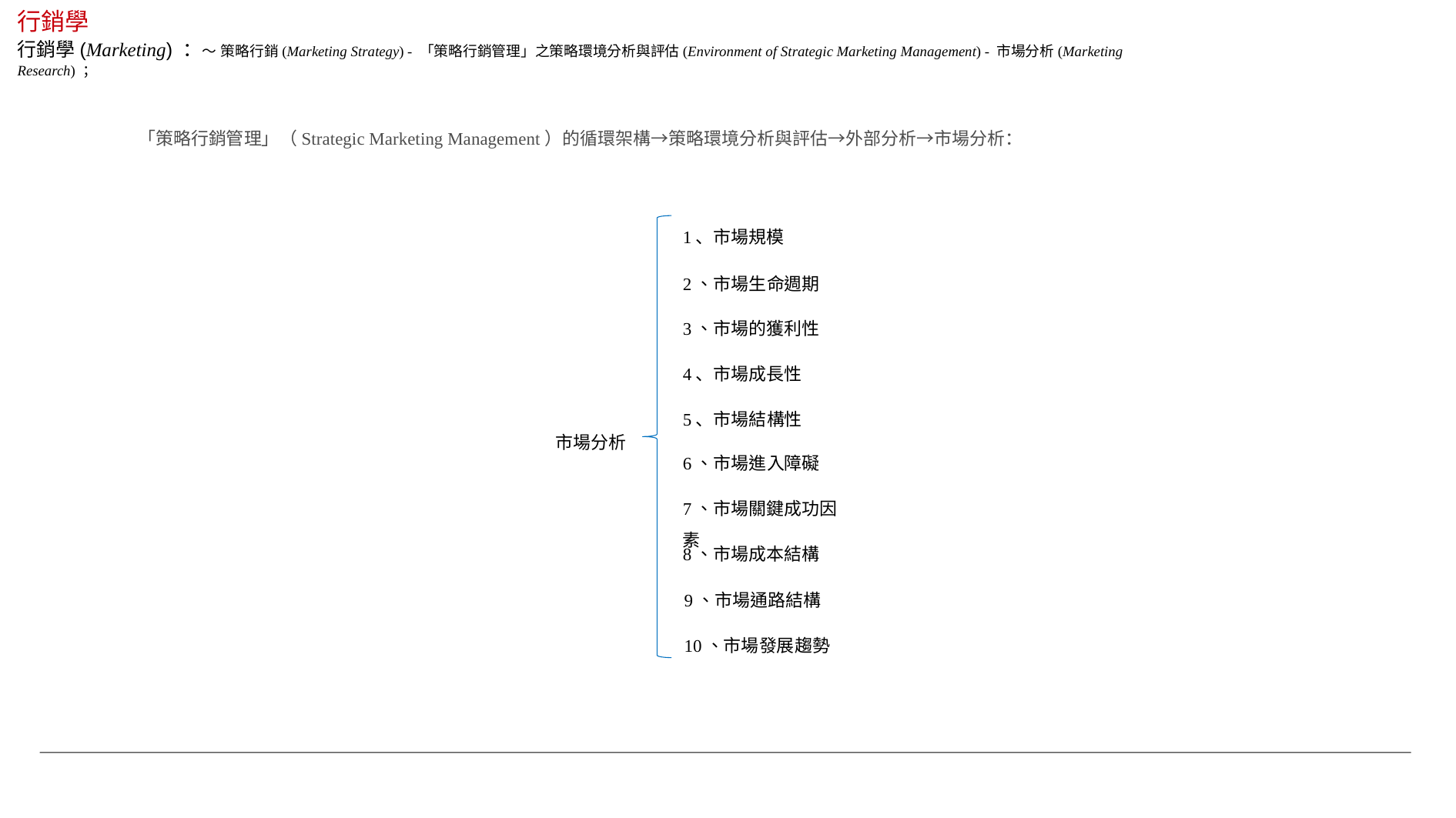

行銷學
行銷學(Marketing) ：～ 策略行銷(Marketing Strategy) - 「策略行銷管理」之策略環境分析與評估(Environment of Strategic Marketing Management) - 市場分析(Marketing Research) ；
「策略行銷管理」（Strategic Marketing Management）的循環架構→策略環境分析與評估→外部分析→市場分析：
1、市場規模

2、市場生命週期
3、市場的獲利性
4、市場成長性
5、市場結構性
市場分析
6、市場進入障礙
7、市場關鍵成功因素
8、市場成本結構
9、市場通路結構
10、市場發展趨勢